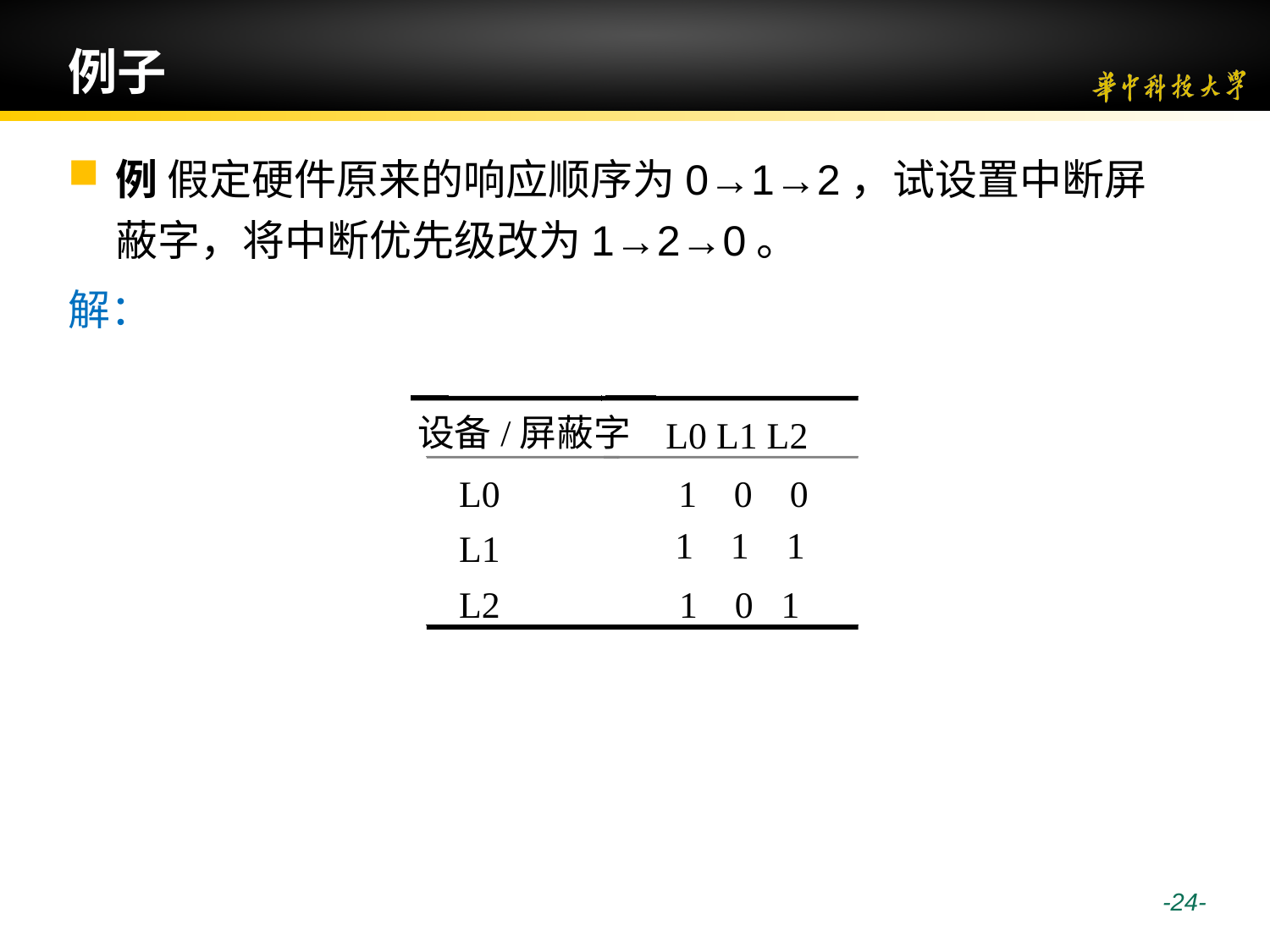

# 例子
例 假定硬件原来的响应顺序为0→1→2，试设置中断屏蔽字，将中断优先级改为1→2→0。
解：

设备/屏蔽字
L0 L1 L2

L0
1    0    0
1    1    1
L1
1    0   1
L2

 -24-